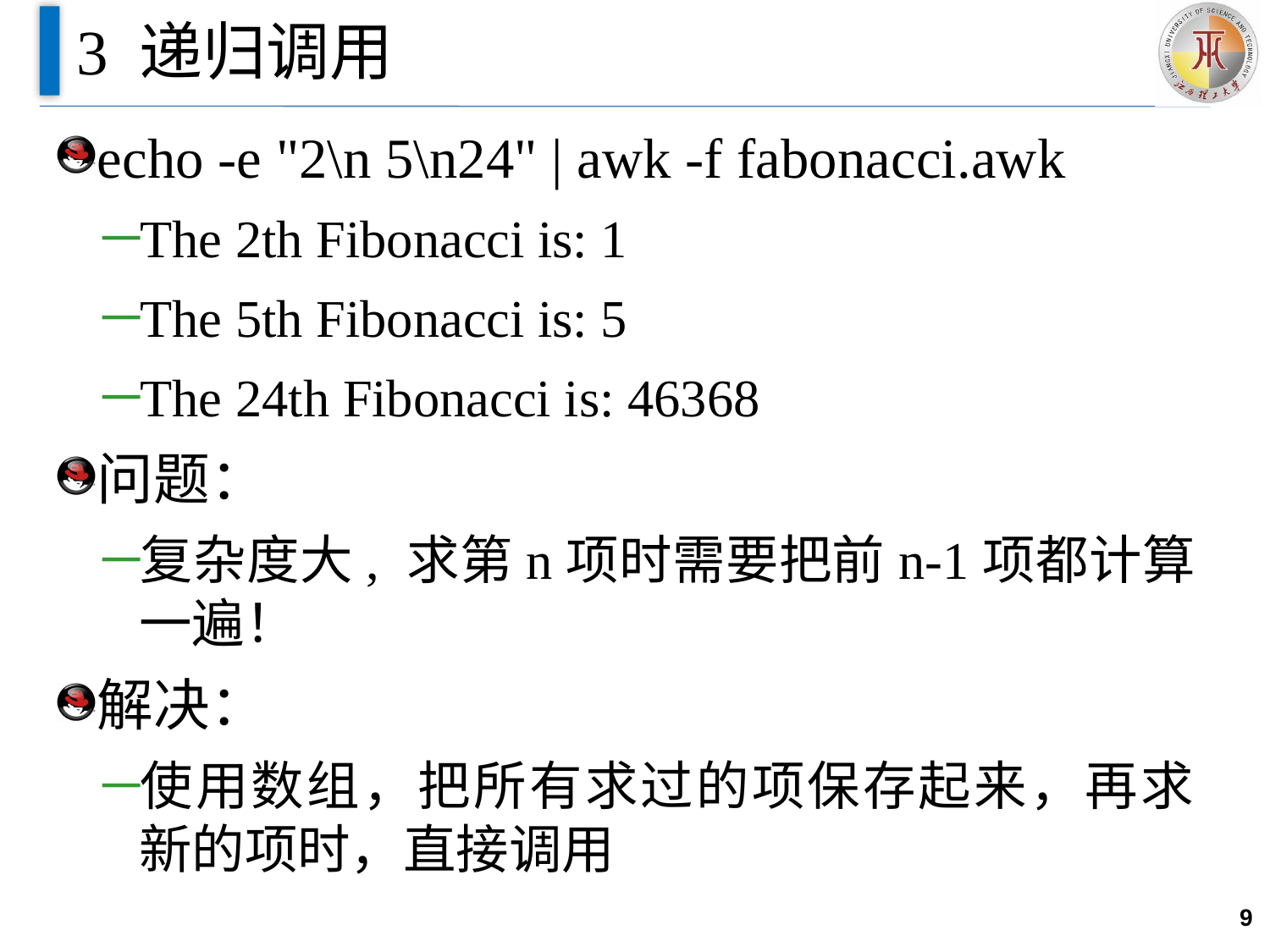

# 3 递归调用
echo -e "2\n 5\n24" | awk -f fabonacci.awk
The 2th Fibonacci is: 1
The 5th Fibonacci is: 5
The 24th Fibonacci is: 46368
问题：
复杂度大, 求第n项时需要把前n-1项都计算一遍！
解决：
使用数组，把所有求过的项保存起来，再求新的项时，直接调用

9